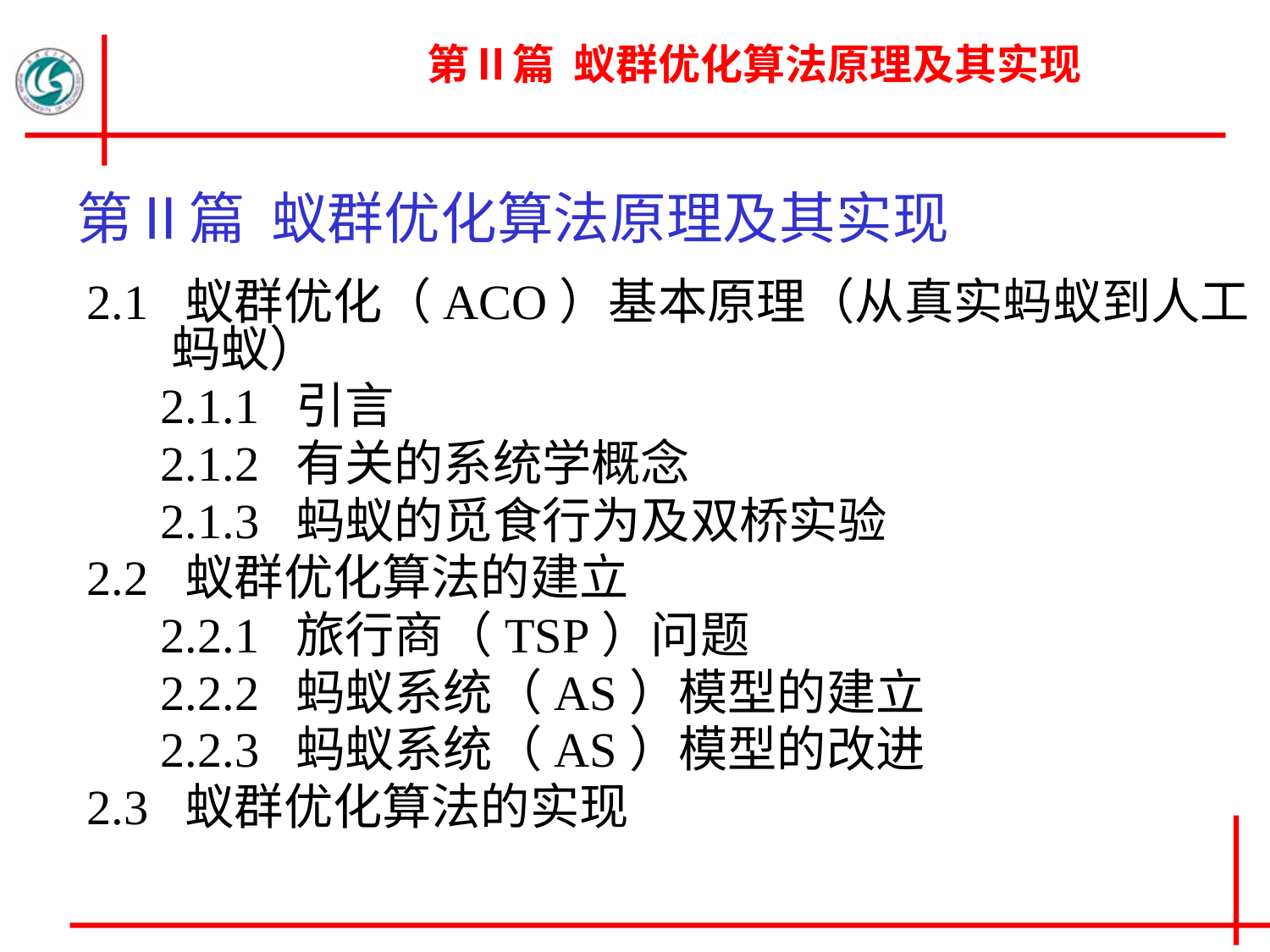

第Ⅱ篇  蚁群优化算法原理及其实现
# 第Ⅱ篇  蚁群优化算法原理及其实现
2.1  蚁群优化（ACO）基本原理（从真实蚂蚁到人工蚂蚁）
      2.1.1  引言
      2.1.2  有关的系统学概念
      2.1.3  蚂蚁的觅食行为及双桥实验
2.2  蚁群优化算法的建立
      2.2.1  旅行商（TSP）问题
      2.2.2  蚂蚁系统（AS）模型的建立
      2.2.3  蚂蚁系统（AS）模型的改进
2.3  蚁群优化算法的实现